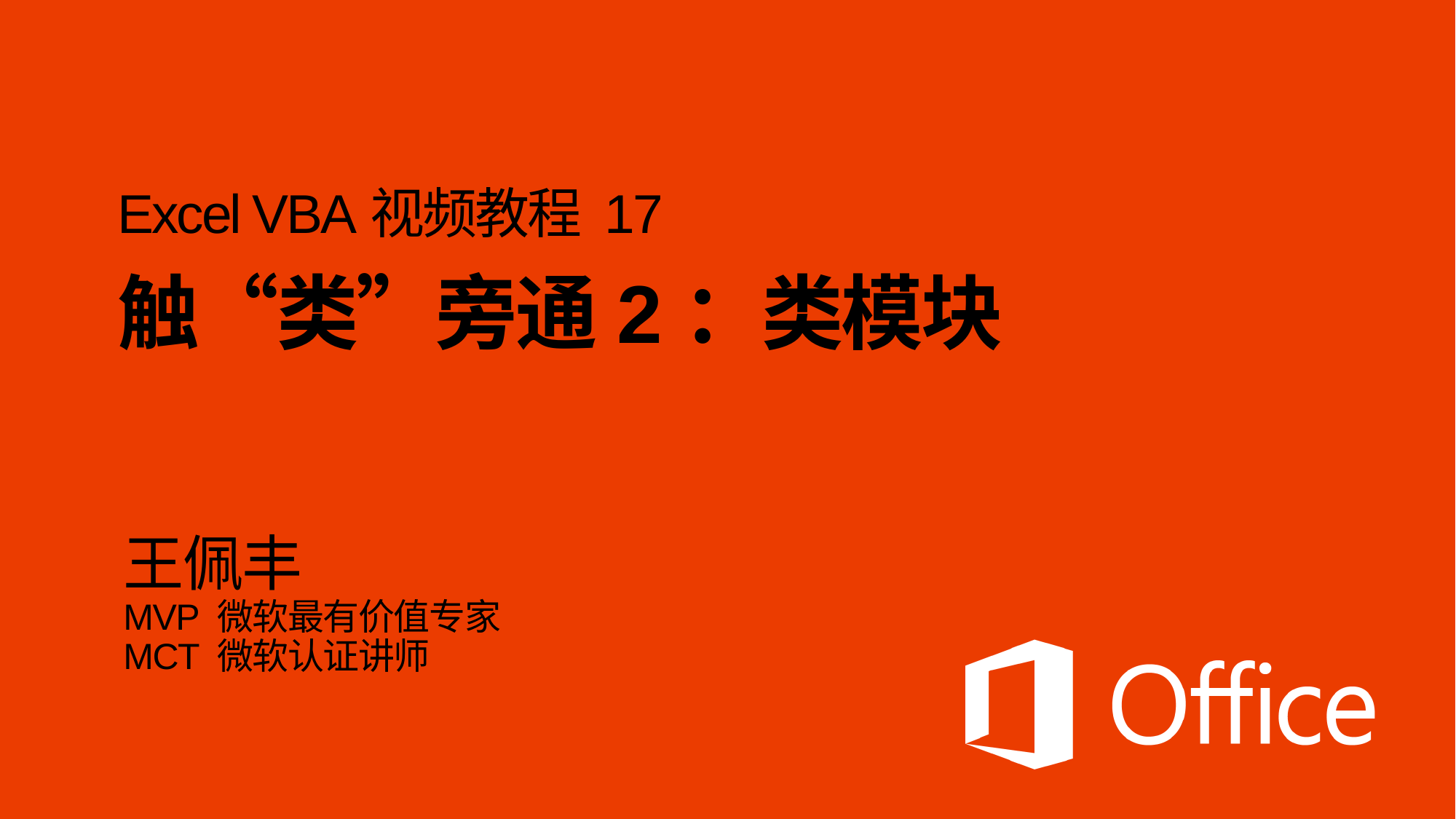

# Excel VBA视频教程 17 触“类”旁通2：类模块
王佩丰
MVP 微软最有价值专家
MCT 微软认证讲师